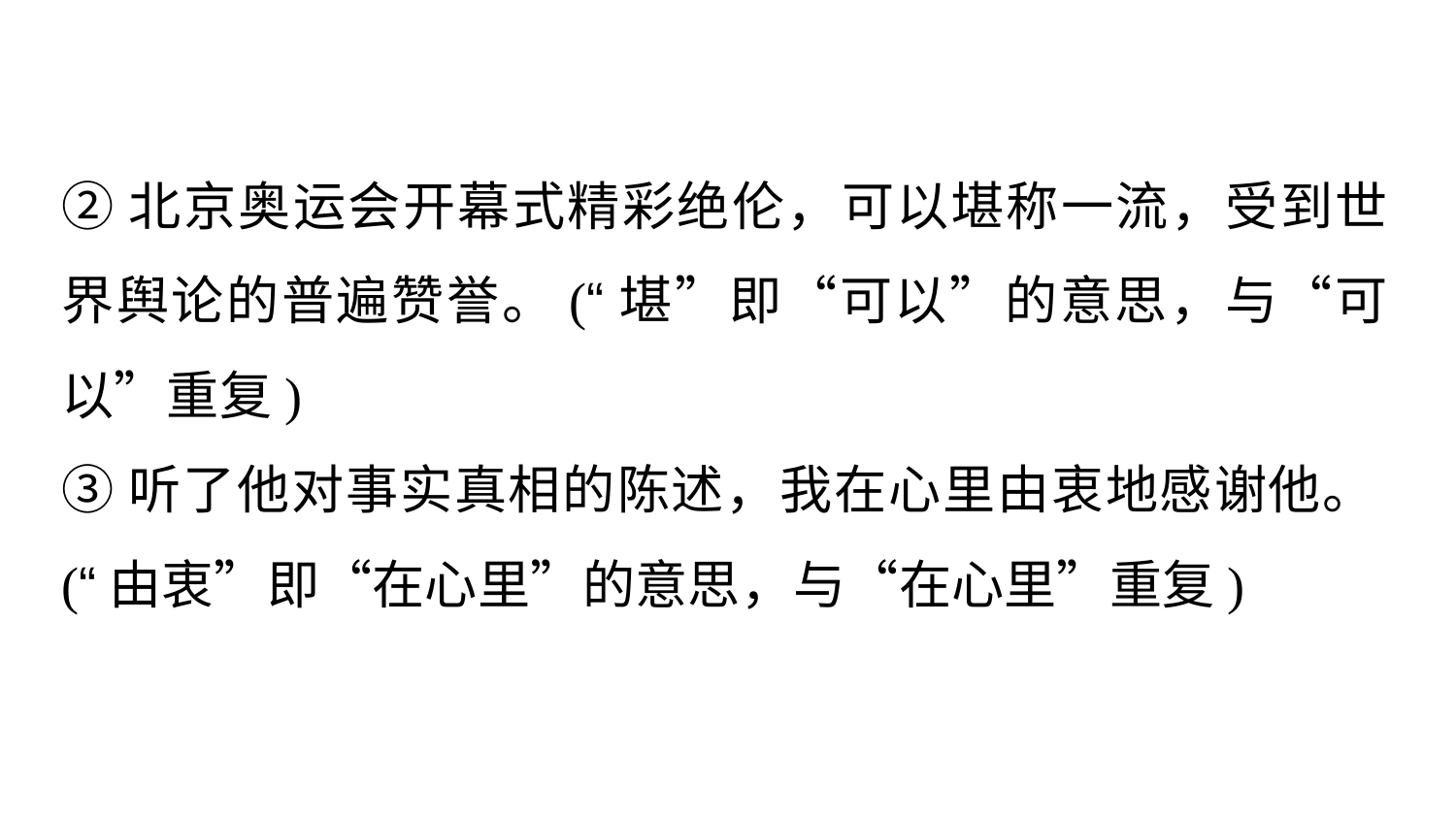

②北京奥运会开幕式精彩绝伦，可以堪称一流，受到世界舆论的普遍赞誉。(“堪”即“可以”的意思，与“可以”重复)
③听了他对事实真相的陈述，我在心里由衷地感谢他。(“由衷”即“在心里”的意思，与“在心里”重复)